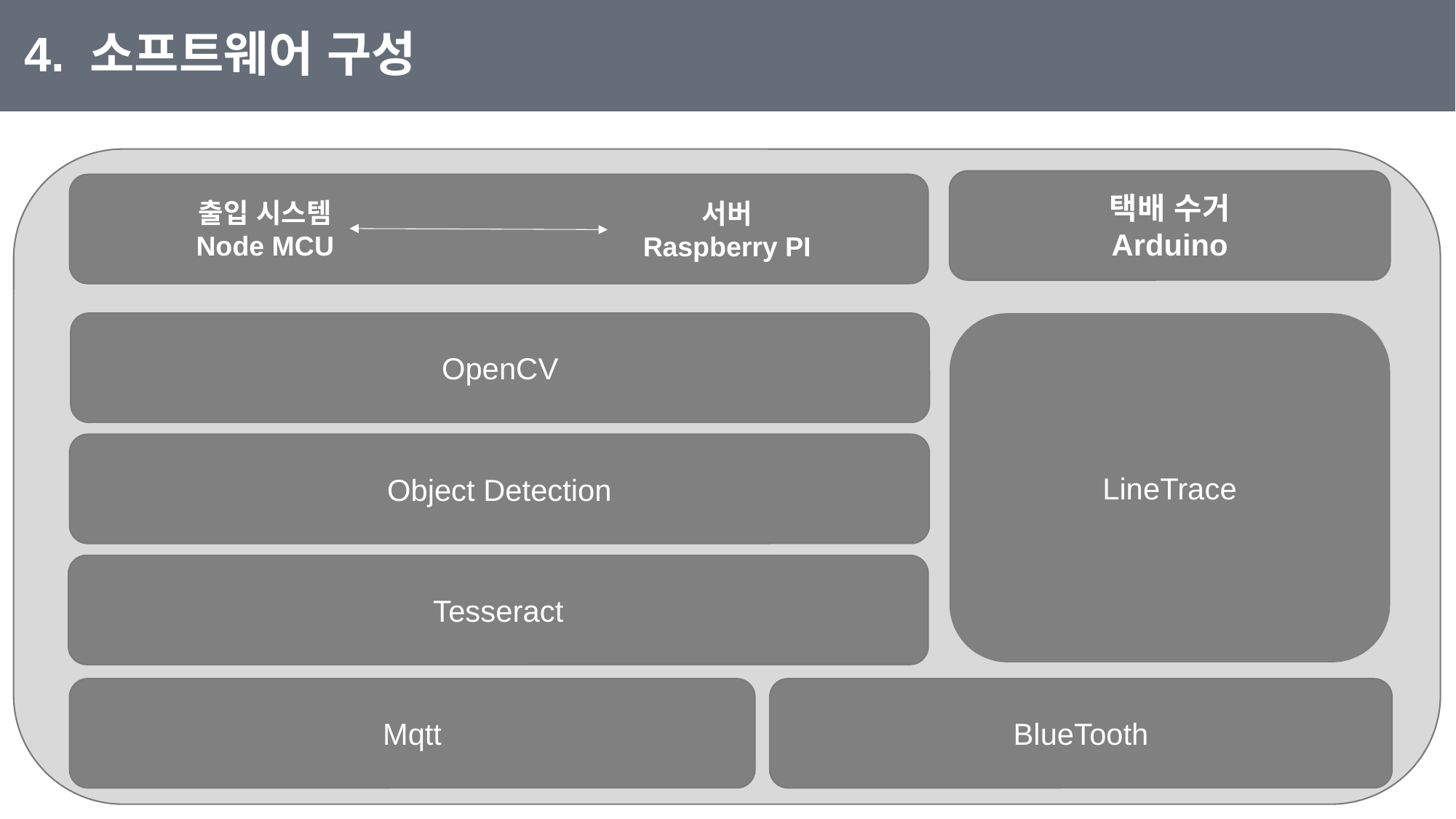

4. 소프트웨어 구성
zzzz

택배 수거
Arduino

출입 시스템
Node MCU
서버
Raspberry PI
OpenCV
LineTrace
Object Detection
Tesseract
Mqtt
BlueTooth